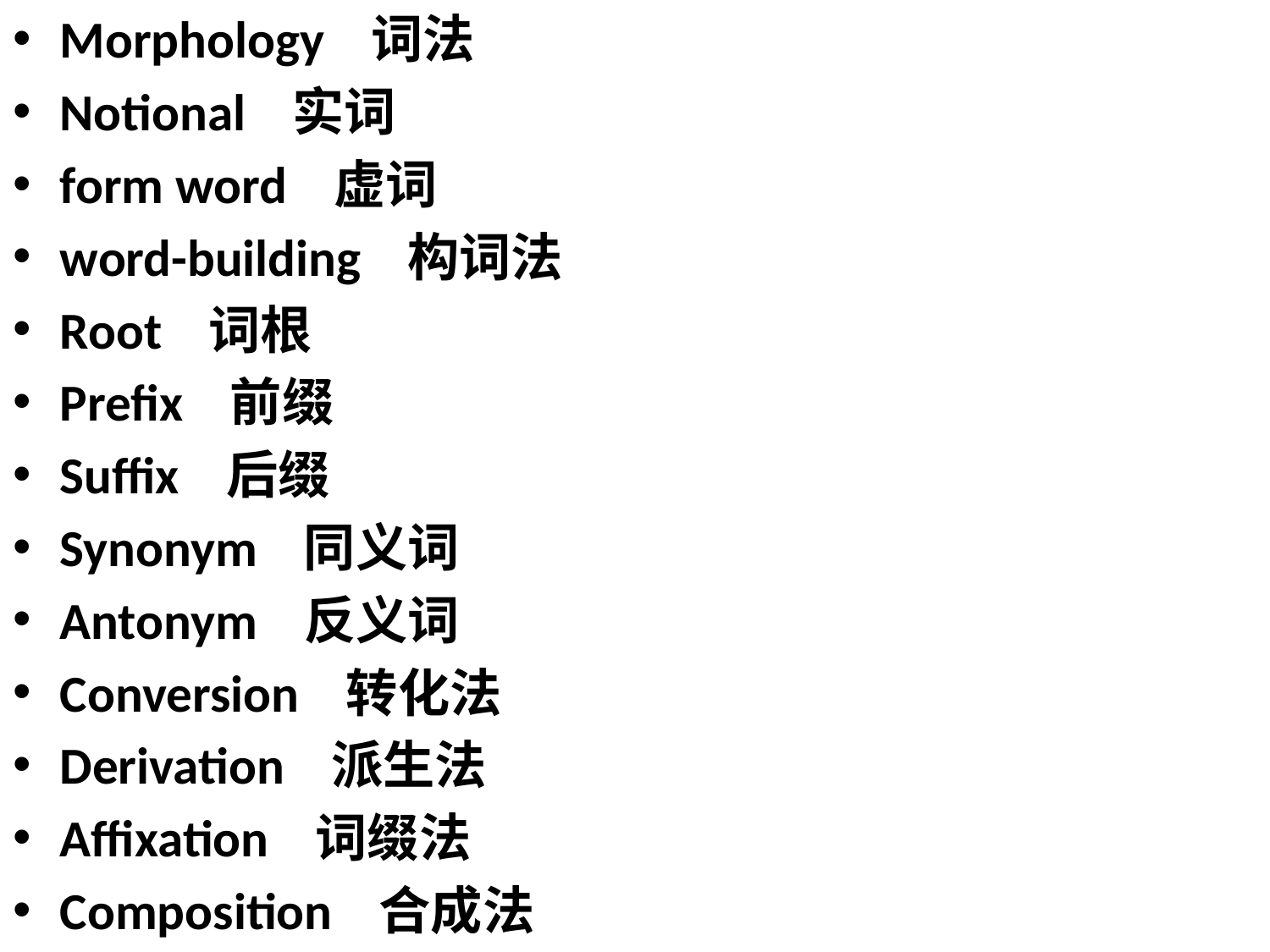

Morphology   词法
Notional   实词
form word   虚词
word-building   构词法
Root   词根
Prefix   前缀
Suffix   后缀
Synonym   同义词
Antonym   反义词
Conversion   转化法
Derivation   派生法
Affixation   词缀法
Composition   合成法